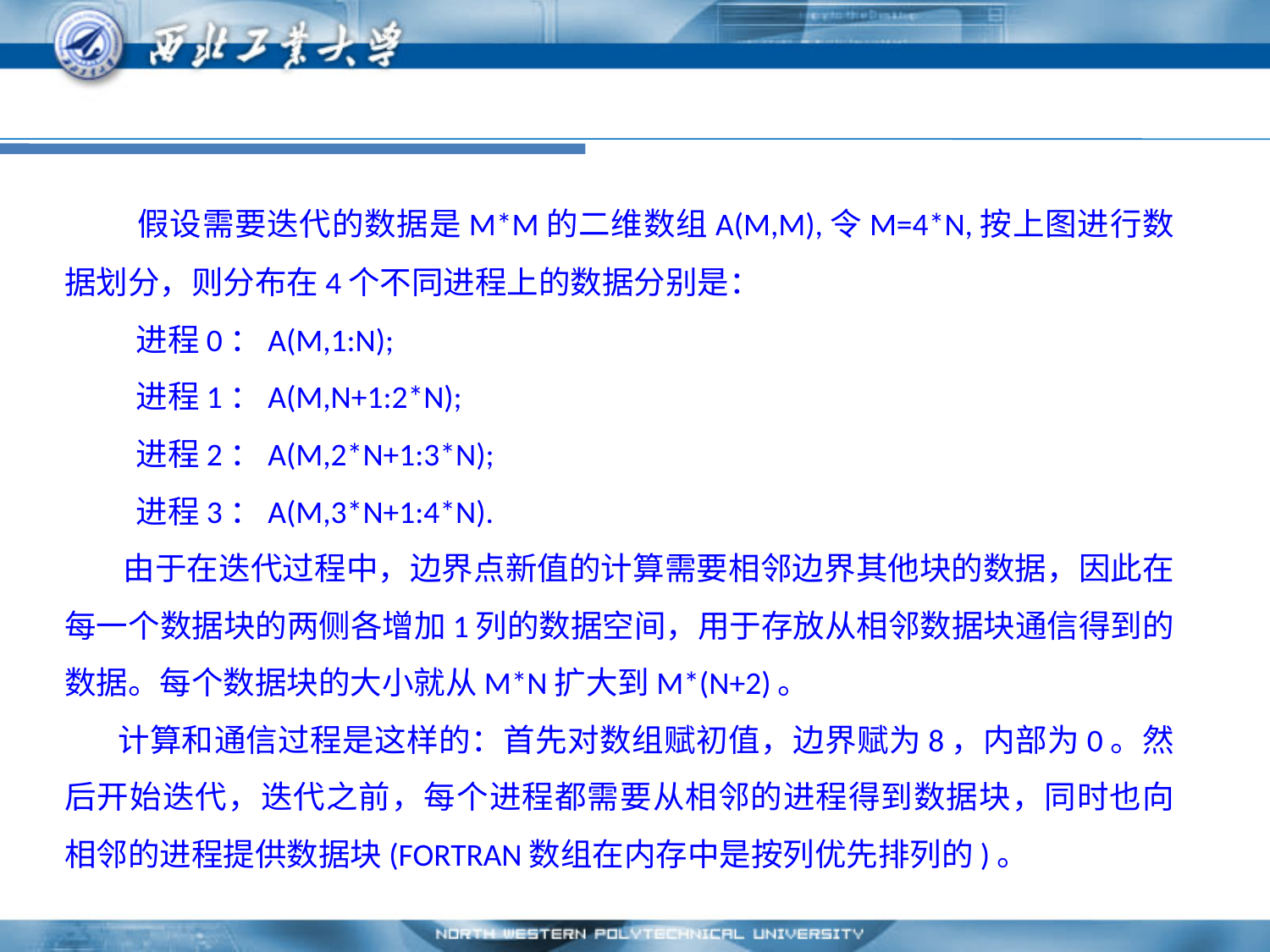

假设需要迭代的数据是M*M的二维数组A(M,M),令M=4*N,按上图进行数据划分，则分布在4个不同进程上的数据分别是：
         进程0：A(M,1:N);
         进程1：A(M,N+1:2*N);
         进程2：A(M,2*N+1:3*N);
         进程3：A(M,3*N+1:4*N).
       由于在迭代过程中，边界点新值的计算需要相邻边界其他块的数据，因此在每一个数据块的两侧各增加1列的数据空间，用于存放从相邻数据块通信得到的数据。每个数据块的大小就从M*N扩大到M*(N+2)。
      计算和通信过程是这样的：首先对数组赋初值，边界赋为8，内部为0。然后开始迭代，迭代之前，每个进程都需要从相邻的进程得到数据块，同时也向相邻的进程提供数据块(FORTRAN数组在内存中是按列优先排列的)。